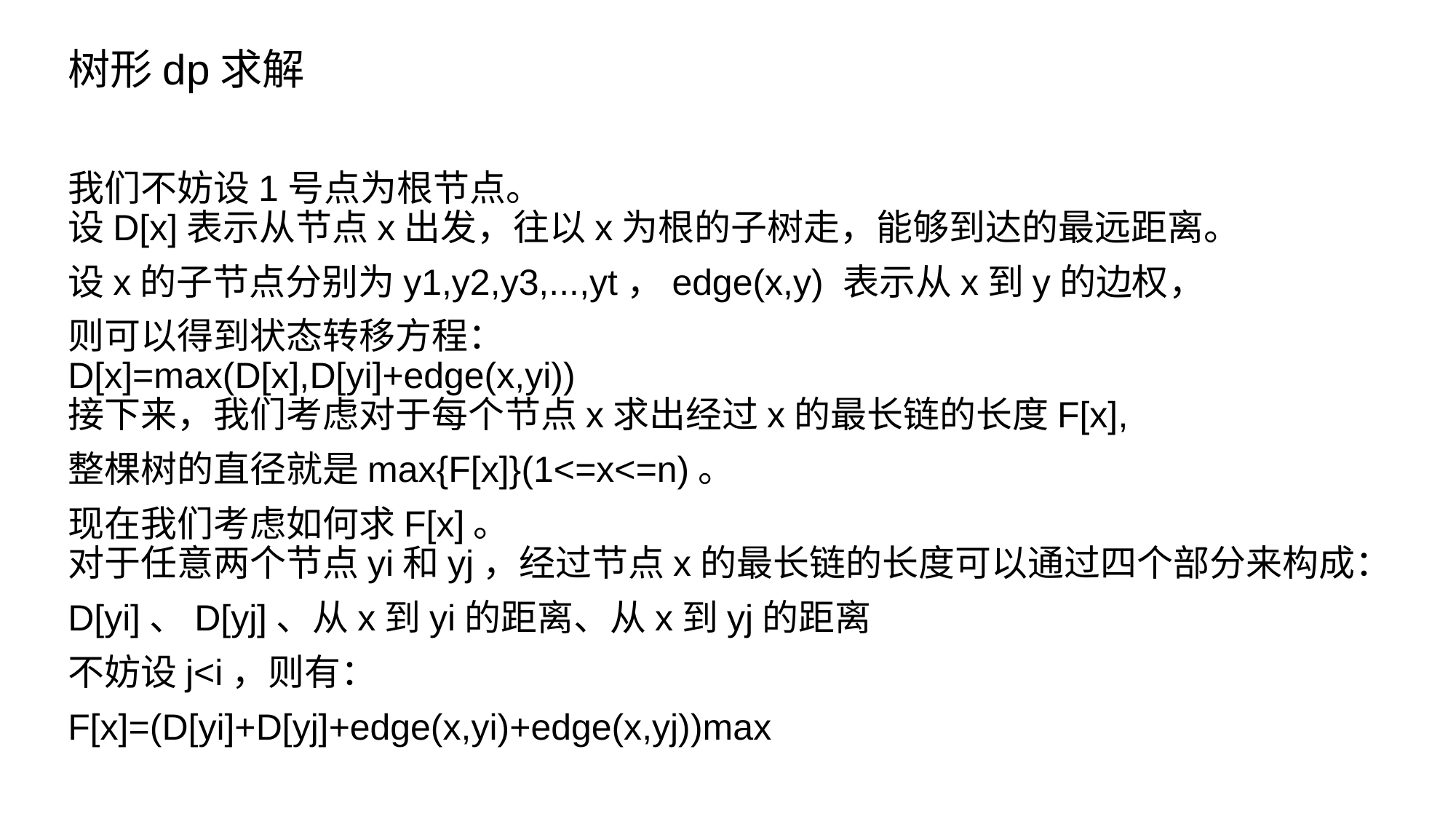

树形dp求解

我们不妨设1号点为根节点。
设D[x]表示从节点x出发，往以x为根的子树走，能够到达的最远距离。
设x的子节点分别为y1,y2,y3,...,yt，edge(x,y) 表示从x到y的边权，
则可以得到状态转移方程：
D[x]=max(D[x],D[yi]+edge(x,yi))
接下来，我们考虑对于每个节点x求出经过x的最长链的长度F[x],
整棵树的直径就是max{F[x]}(1<=x<=n)。
现在我们考虑如何求F[x]。
对于任意两个节点yi和yj，经过节点x的最长链的长度可以通过四个部分来构成：
D[yi]、D[yj]、从x到yi的距离、从x到yj的距离
不妨设j<i，则有：
F[x]=(D[yi]+D[yj]+edge(x,yi)+edge(x,yj))max